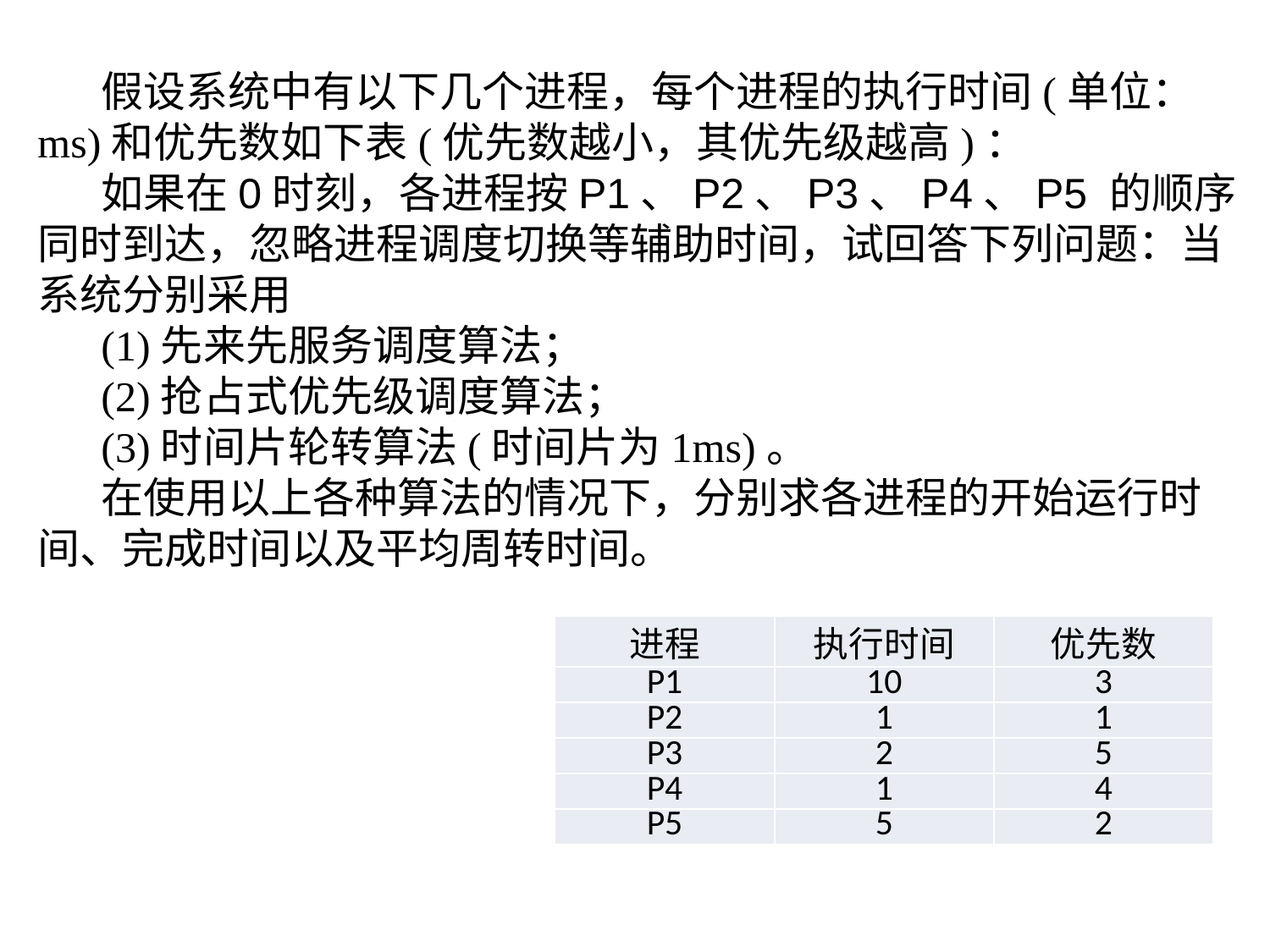

假设系统中有以下几个进程，每个进程的执行时间(单位：ms)和优先数如下表(优先数越小，其优先级越高)：
如果在0时刻，各进程按P1、P2、P3、P4、P5 的顺序同时到达，忽略进程调度切换等辅助时间，试回答下列问题：当系统分别采用
(1)先来先服务调度算法；
(2)抢占式优先级调度算法；
(3)时间片轮转算法(时间片为1ms)。
在使用以上各种算法的情况下，分别求各进程的开始运行时间、完成时间以及平均周转时间。
| 进程 | 执行时间 | 优先数 |
| --- | --- | --- |
| P1 | 10 | 3 |
| P2 | 1 | 1 |
| P3 | 2 | 5 |
| P4 | 1 | 4 |
| P5 | 5 | 2 |